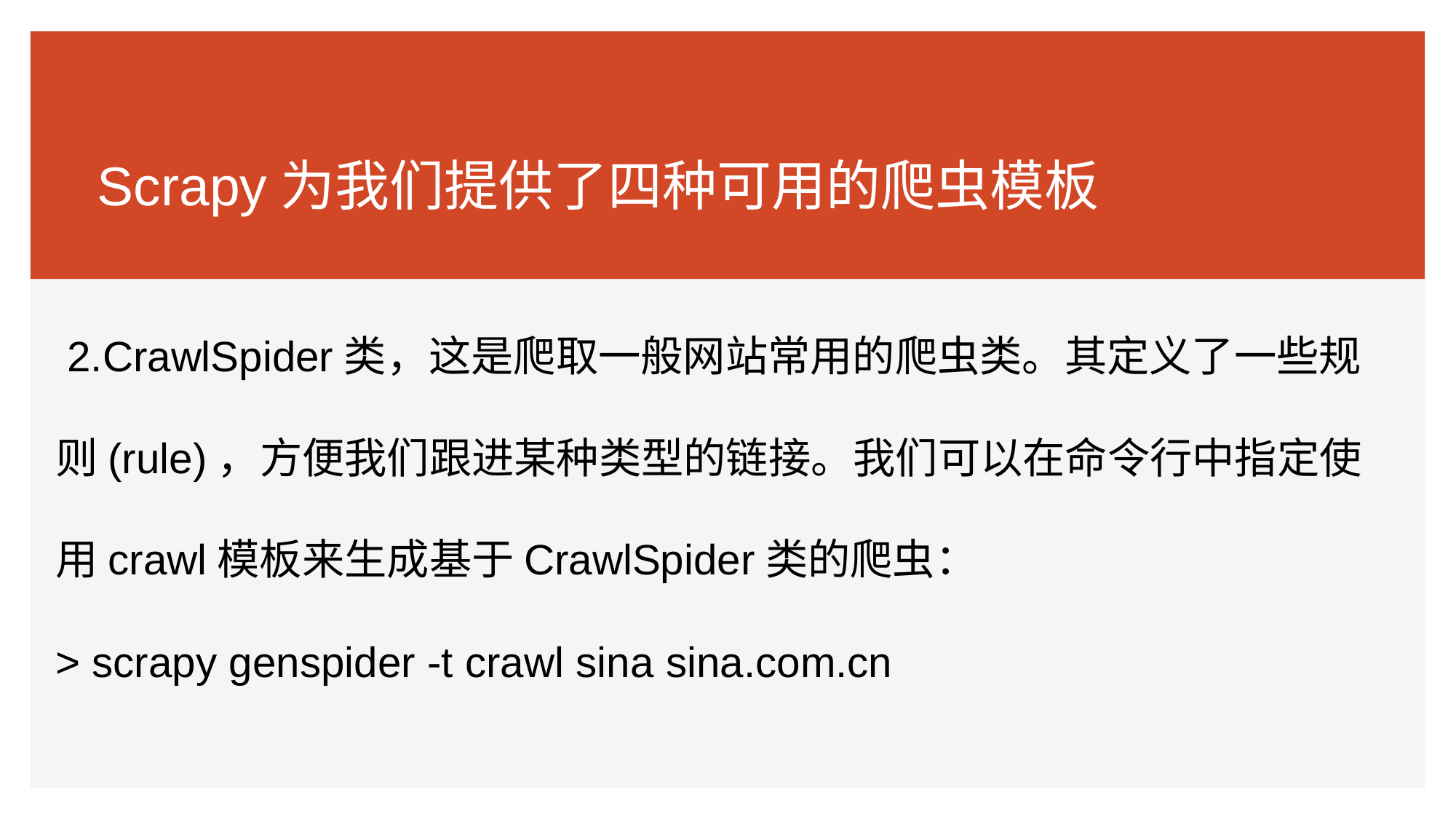

# Scrapy为我们提供了四种可用的爬虫模板
 2.CrawlSpider类，这是爬取一般网站常用的爬虫类。其定义了一些规则(rule)，方便我们跟进某种类型的链接。我们可以在命令行中指定使用crawl模板来生成基于CrawlSpider类的爬虫：
> scrapy genspider -t crawl sina sina.com.cn